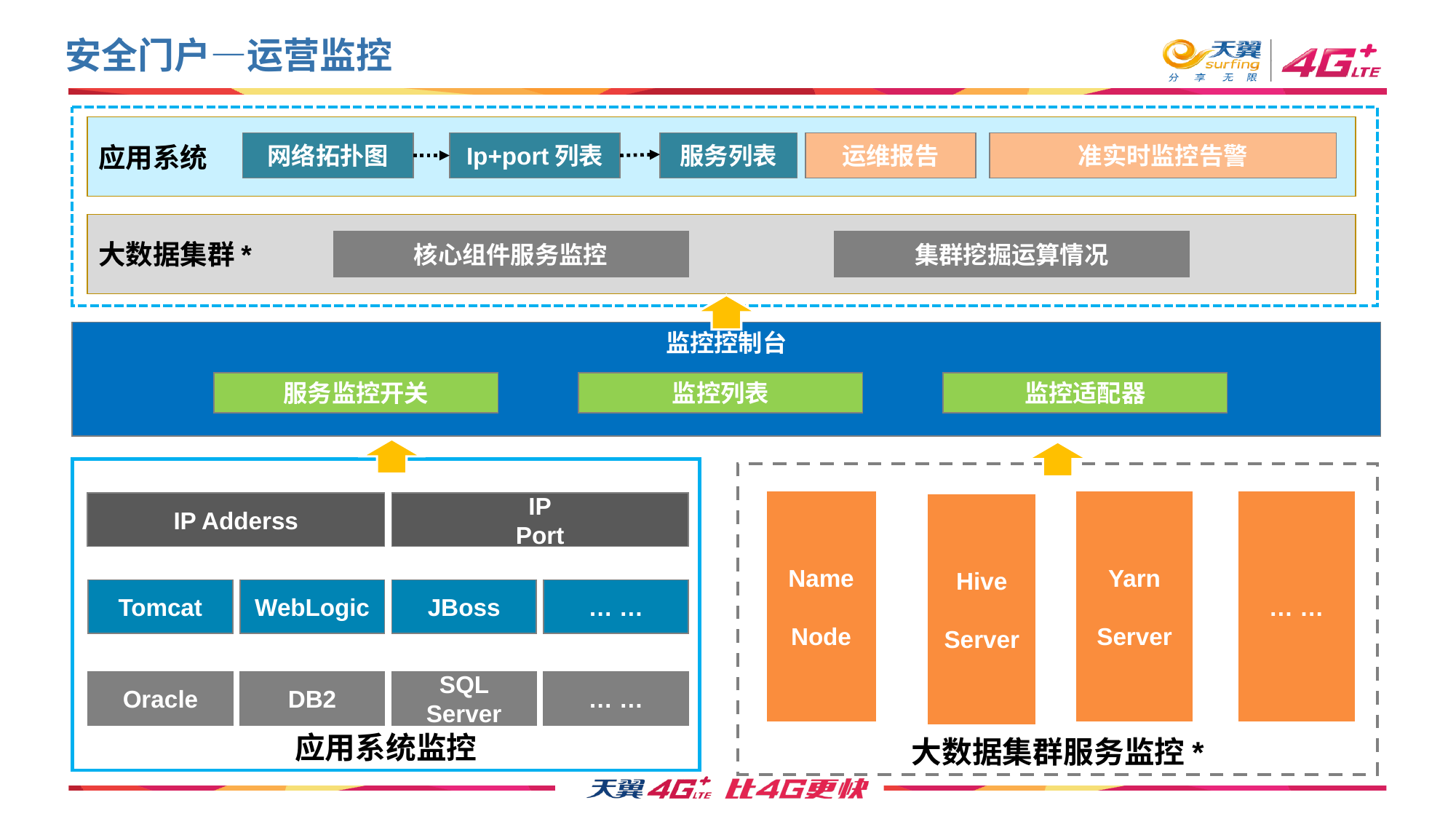

安全门户—运营监控

应用系统
网络拓扑图
Ip+port列表
服务列表
运维报告
准实时监控告警
大数据集群*
核心组件服务监控
集群挖掘运算情况

监控控制台
服务监控开关
监控列表
监控适配器

应用系统监控
大数据集群服务监控*
Name
Node
Yarn

Server
… …
IP Adderss
IP
Port
Hive
Server
Tomcat
WebLogic
JBoss
… …
Oracle
DB2
SQL Server
… …